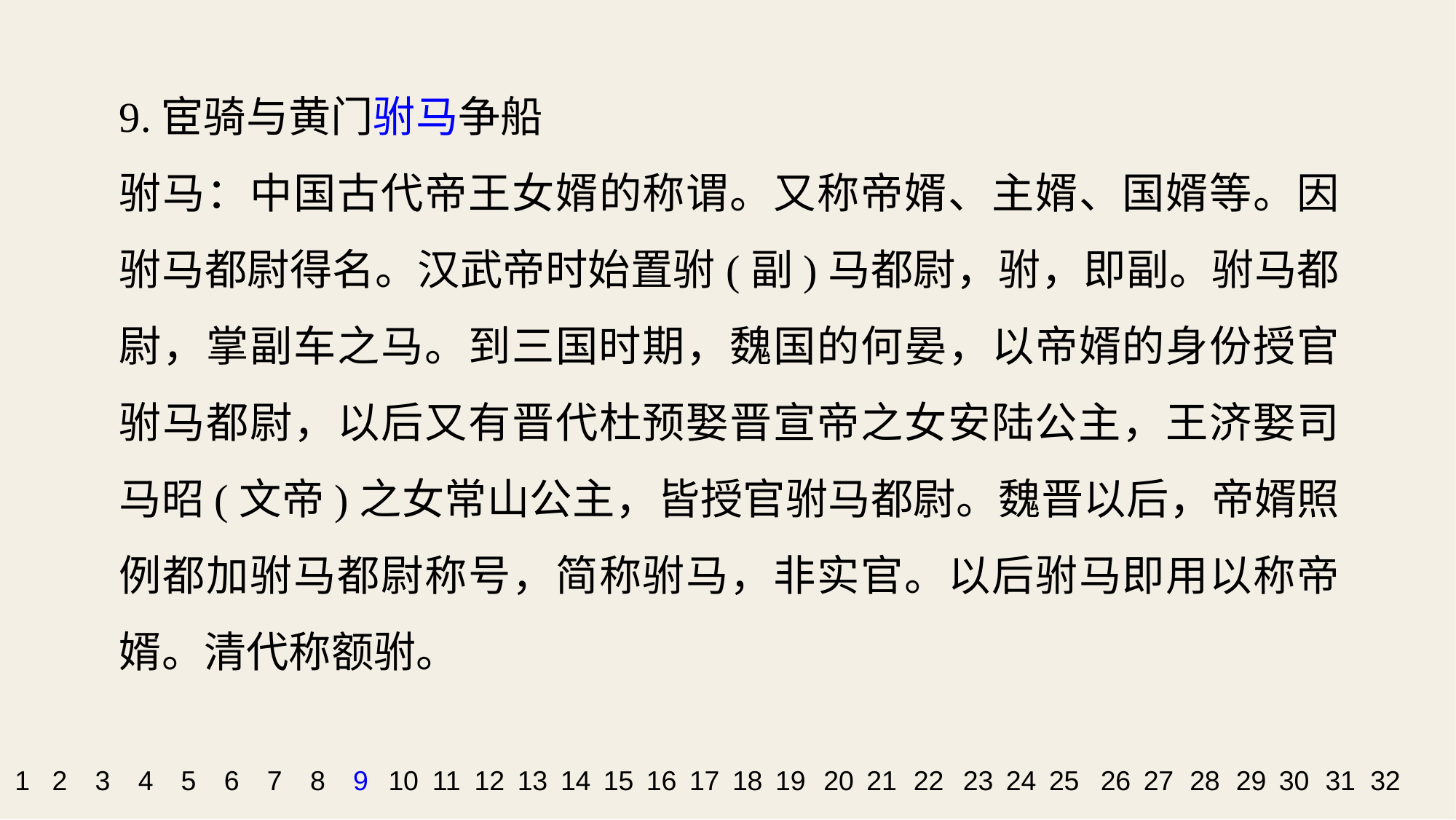

9.宦骑与黄门驸马争船
驸马：中国古代帝王女婿的称谓。又称帝婿、主婿、国婿等。因驸马都尉得名。汉武帝时始置驸(副)马都尉，驸，即副。驸马都尉，掌副车之马。到三国时期，魏国的何晏，以帝婿的身份授官驸马都尉，以后又有晋代杜预娶晋宣帝之女安陆公主，王济娶司马昭(文帝)之女常山公主，皆授官驸马都尉。魏晋以后，帝婿照例都加驸马都尉称号，简称驸马，非实官。以后驸马即用以称帝婿。清代称额驸。
1
2
3
4
5
6
7
8
9
10
11
12
13
14
15
16
17
18
19
20
21
22
23
24
25
26
27
28
29
30
31
32